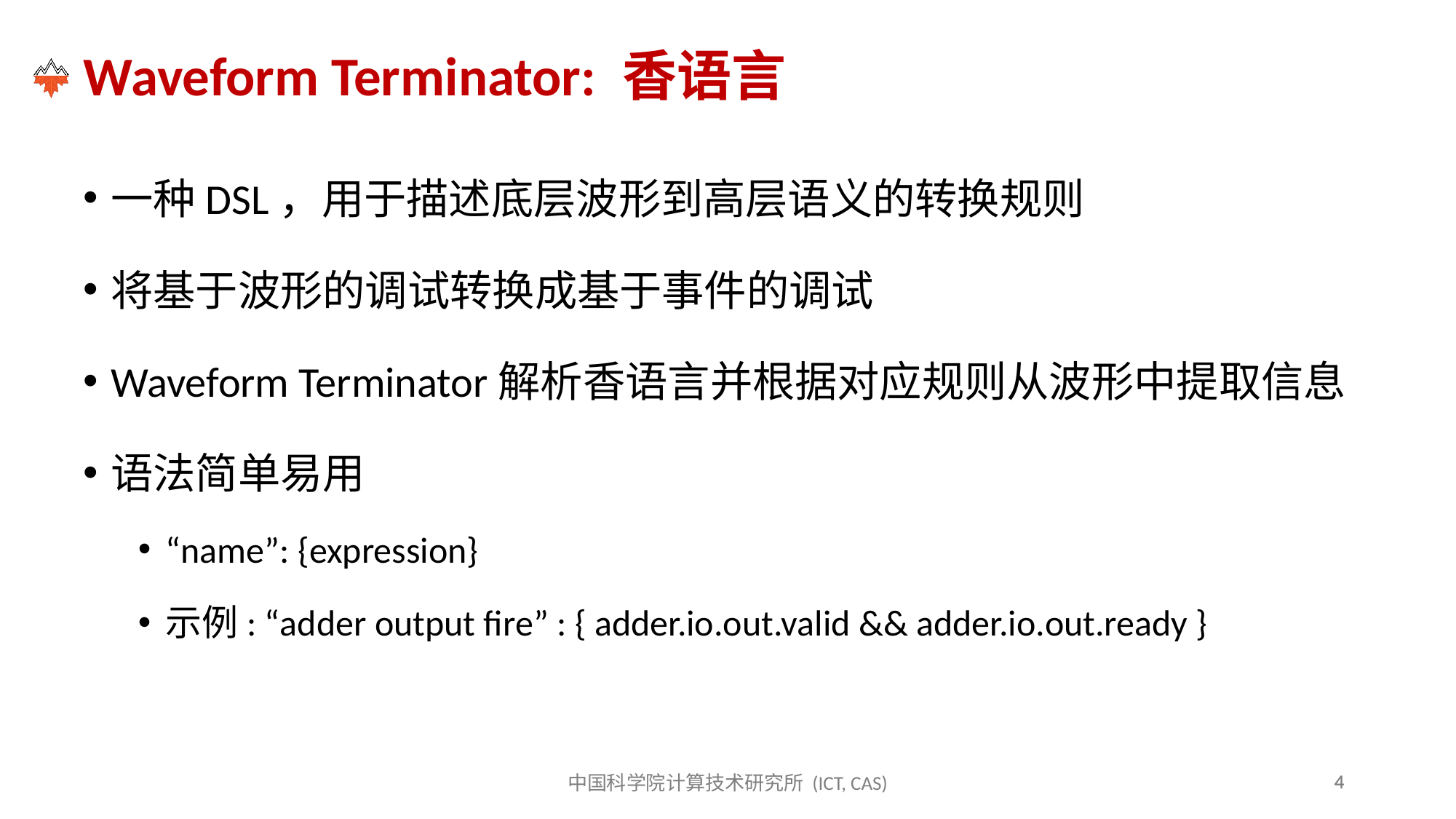

# Waveform Terminator: 香语言
一种DSL，用于描述底层波形到高层语义的转换规则
将基于波形的调试转换成基于事件的调试
Waveform Terminator解析香语言并根据对应规则从波形中提取信息
语法简单易用
“name”: {expression}
示例: “adder output fire” : { adder.io.out.valid && adder.io.out.ready }